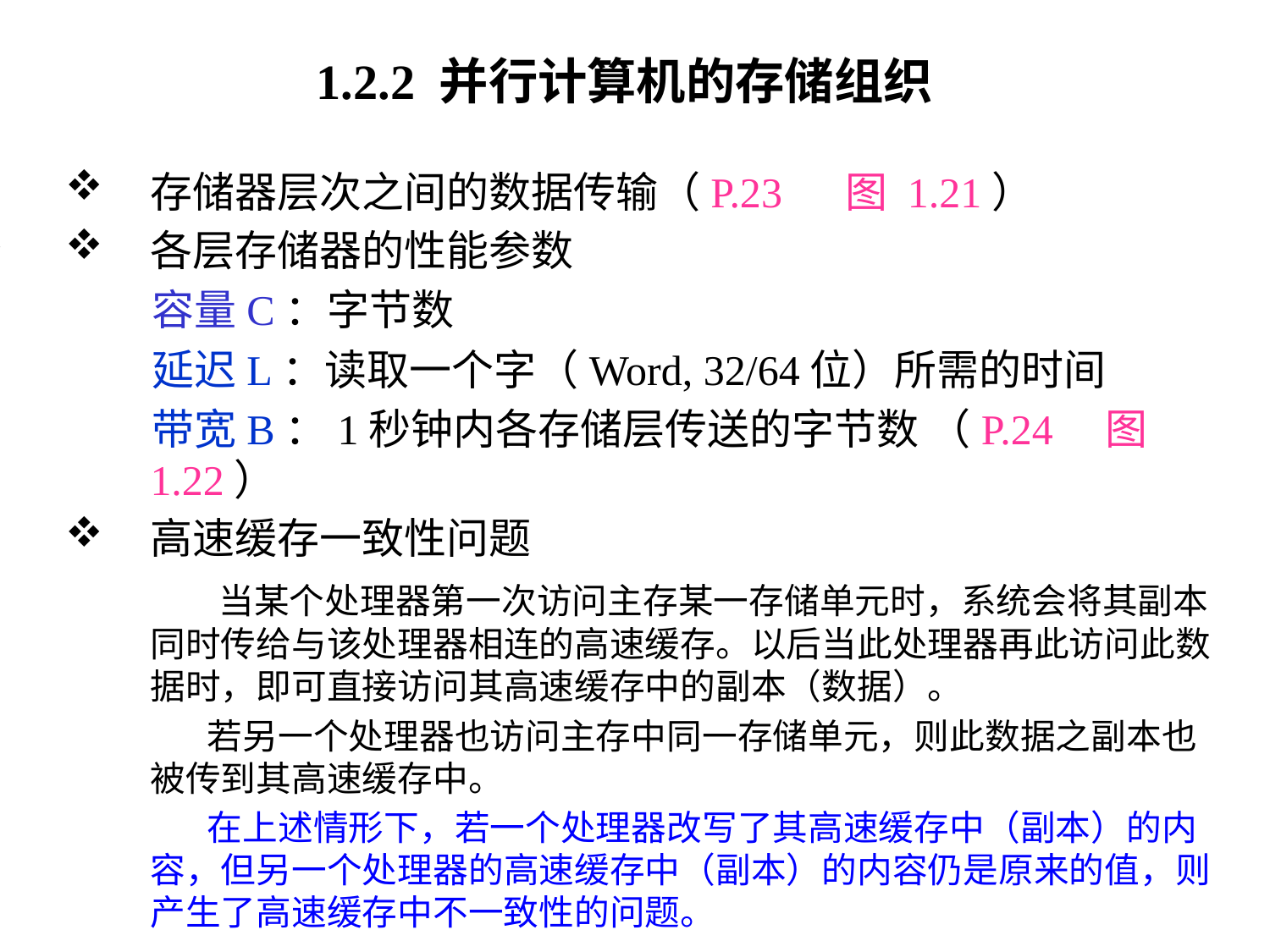

# 1.2.2 并行计算机的存储组织
存储器层次之间的数据传输（P.23     图 1.21）
各层存储器的性能参数
        容量C：字节数
        延迟L：读取一个字（Word, 32/64位）所需的时间
        带宽B：1秒钟内各存储层传送的字节数 （P.24    图 1.22）
高速缓存一致性问题
               当某个处理器第一次访问主存某一存储单元时，系统会将其副本同时传给与该处理器相连的高速缓存。以后当此处理器再此访问此数据时，即可直接访问其高速缓存中的副本（数据）。
                 若另一个处理器也访问主存中同一存储单元，则此数据之副本也被传到其高速缓存中。
                 在上述情形下，若一个处理器改写了其高速缓存中（副本）的内容，但另一个处理器的高速缓存中（副本）的内容仍是原来的值，则产生了高速缓存中不一致性的问题。